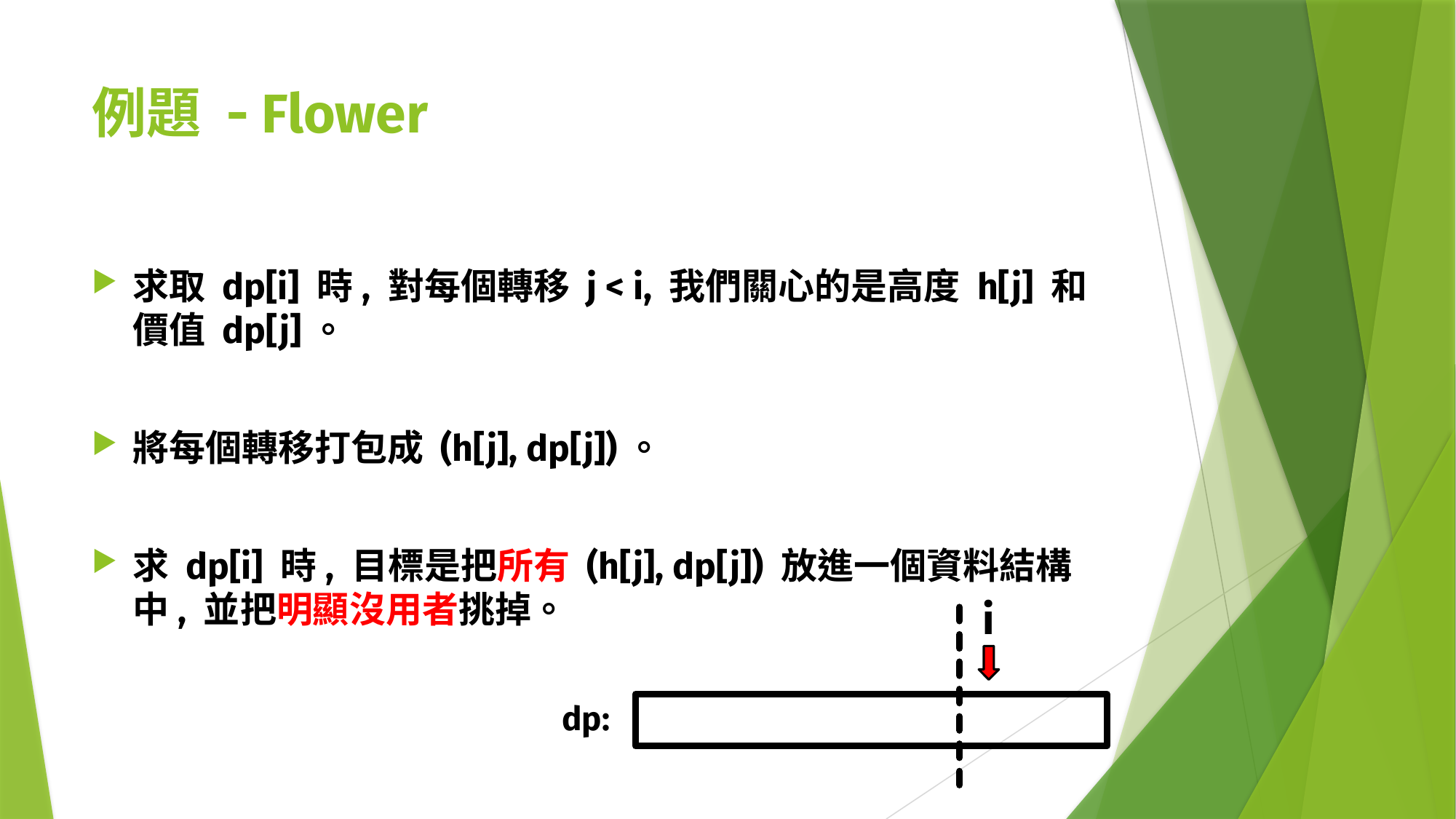

# 例題 - Flower
求取 dp[i] 時, 對每個轉移 j < i, 我們關心的是高度 h[j] 和價值 dp[j]。

將每個轉移打包成 (h[j], dp[j])。

求 dp[i] 時, 目標是把所有 (h[j], dp[j]) 放進一個資料結構中, 並把明顯沒用者挑掉。

i

dp: